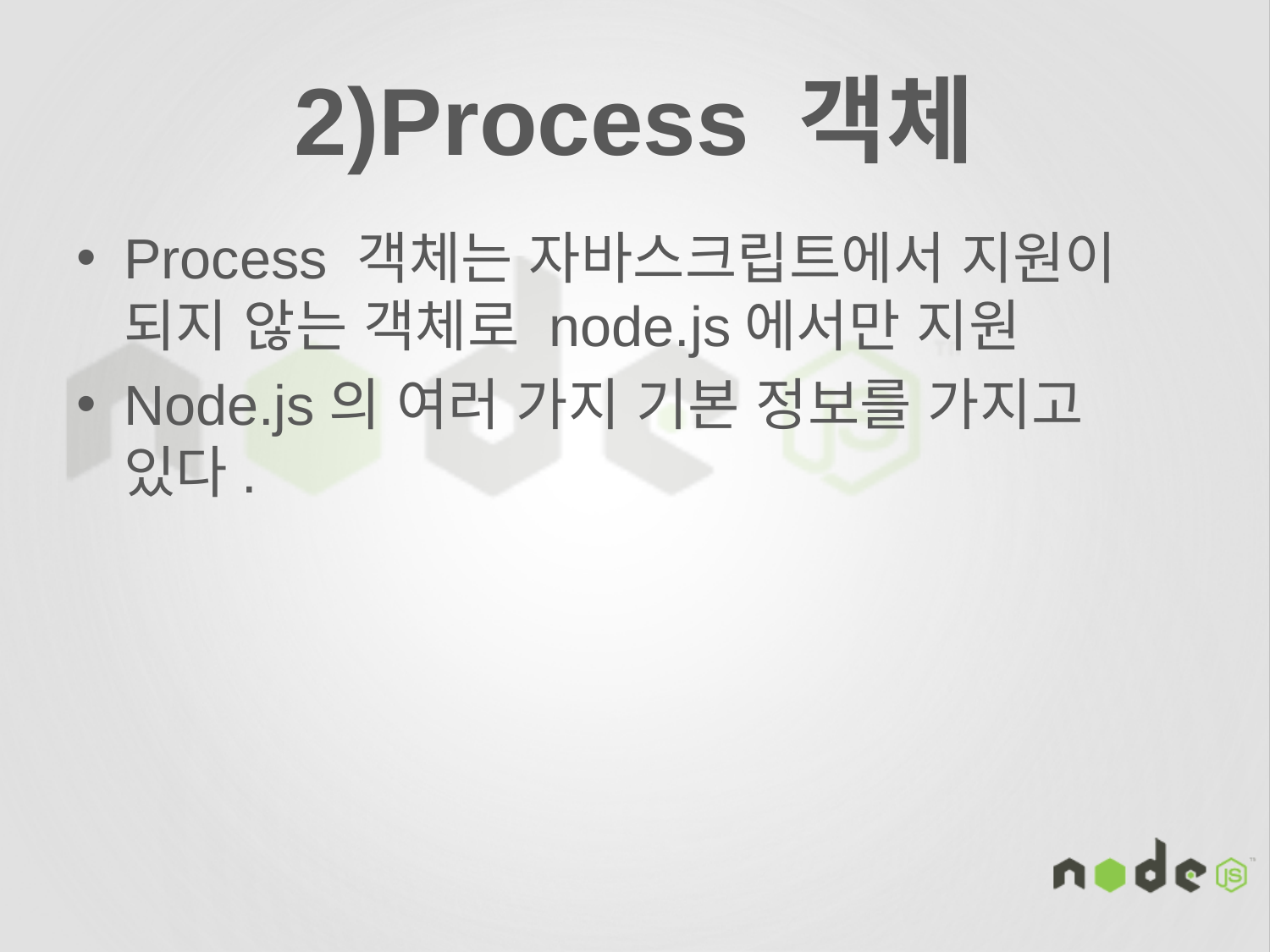

# 2)Process 객체
Process 객체는 자바스크립트에서 지원이 되지 않는 객체로 node.js에서만 지원
Node.js의 여러 가지 기본 정보를 가지고    있다.